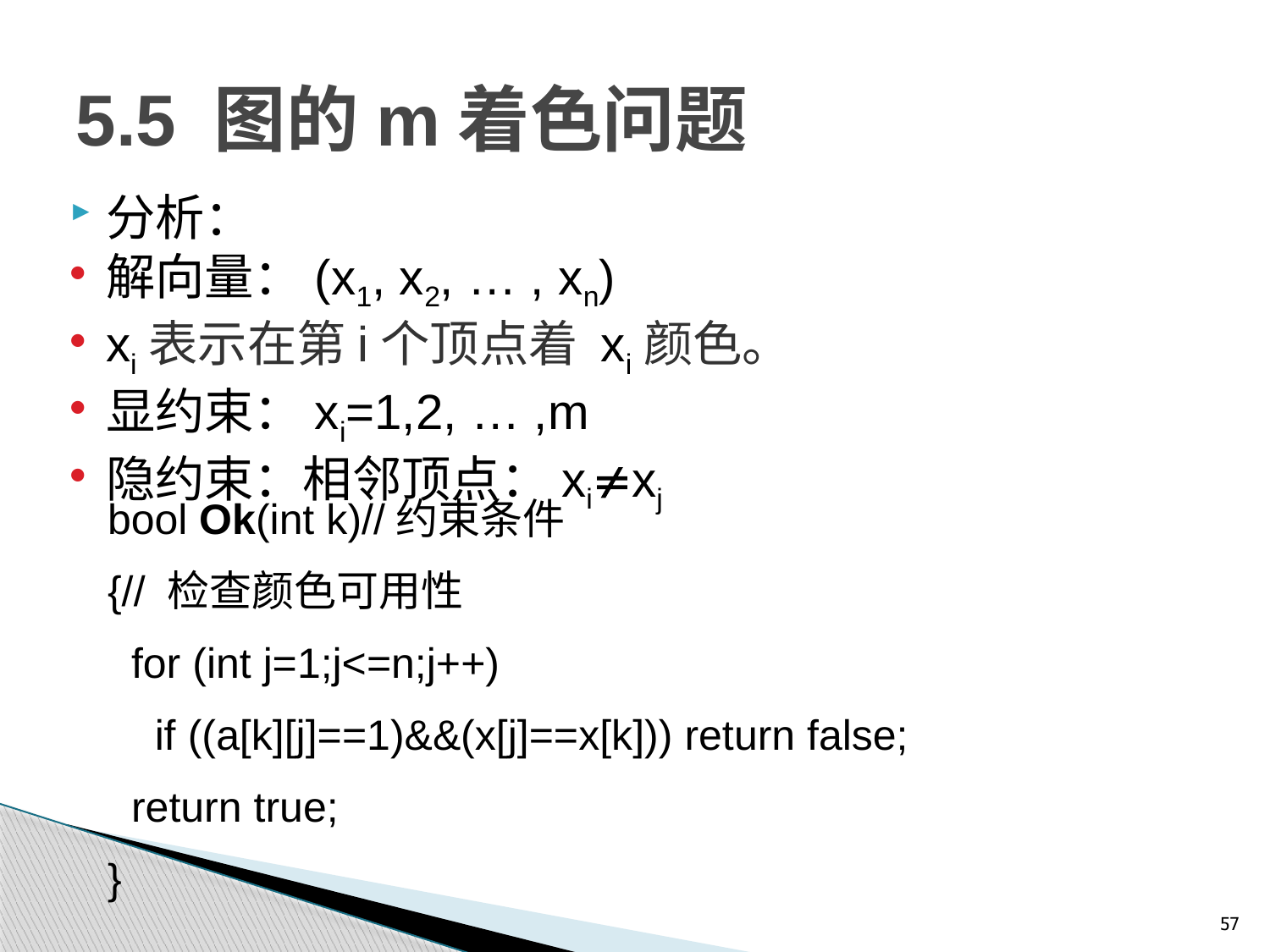

# 5.5 图的m着色问题
分析：
解向量：(x1, x2, … , xn)
xi表示在第i个顶点着 xi颜色。
显约束：xi=1,2, … ,m
隐约束：相邻顶点：xi≠xj
bool Ok(int k)//约束条件
{// 检查颜色可用性
  for (int j=1;j<=n;j++)
    if ((a[k][j]==1)&&(x[j]==x[k])) return false;
  return true;
}
57